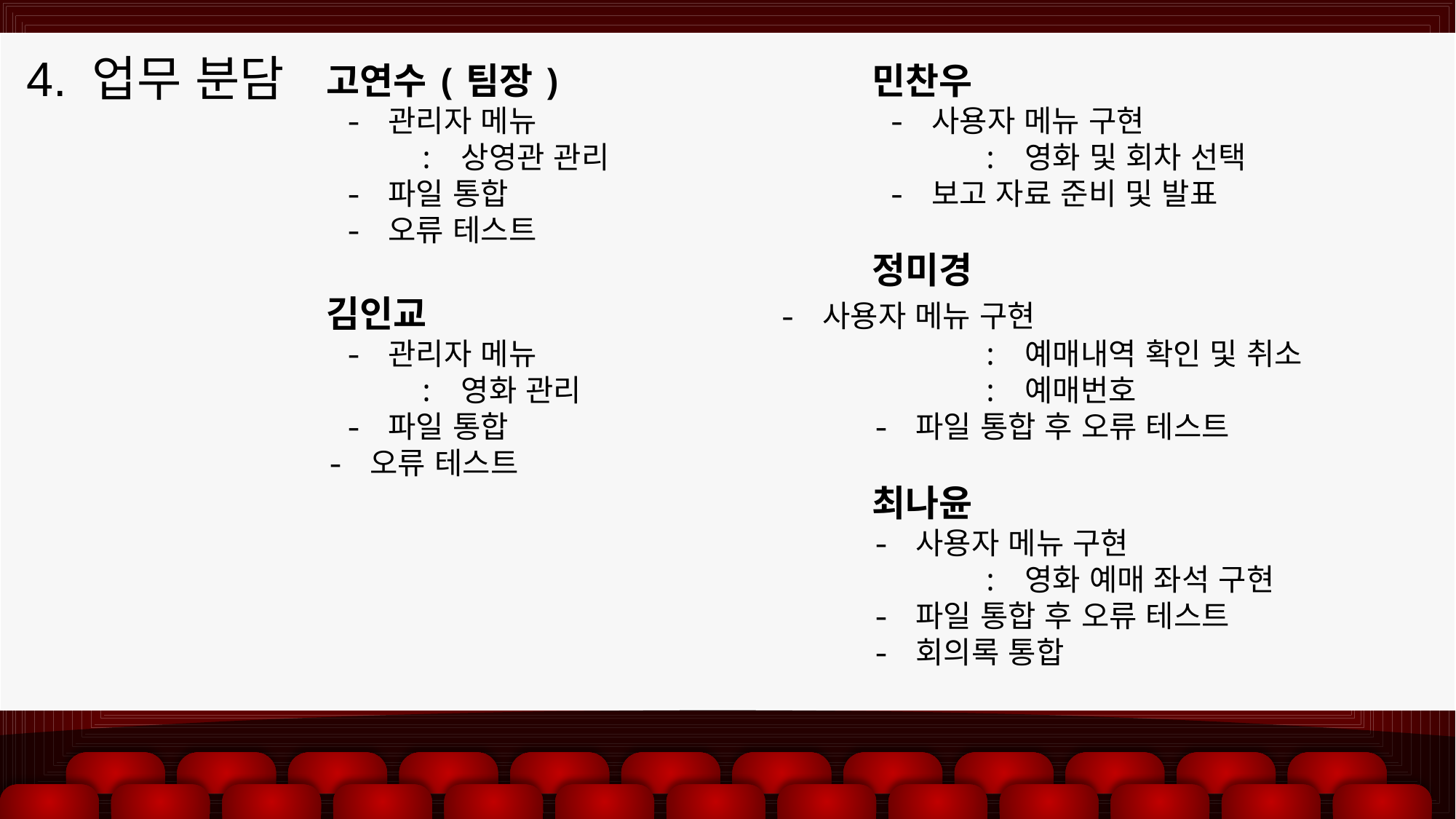

4. 업무 분담

고연수(팀장)			민찬우
 - 관리자 메뉴 			 - 사용자 메뉴 구현
     : 상영관 관리		 	 	: 영화 및 회차 선택
 - 파일 통합			 	 - 보고 자료 준비 및 발표
 - 오류 테스트
				 	정미경
김인교				 - 사용자 메뉴 구현
 - 관리자 메뉴					: 예매내역 확인 및 취소
     : 영화 관리		 		: 예매번호
 - 파일 통합				- 파일 통합 후 오류 테스트
- 오류 테스트
					최나윤
					- 사용자 메뉴 구현
						: 영화 예매 좌석 구현
					- 파일 통합 후 오류 테스트
					- 회의록 통합